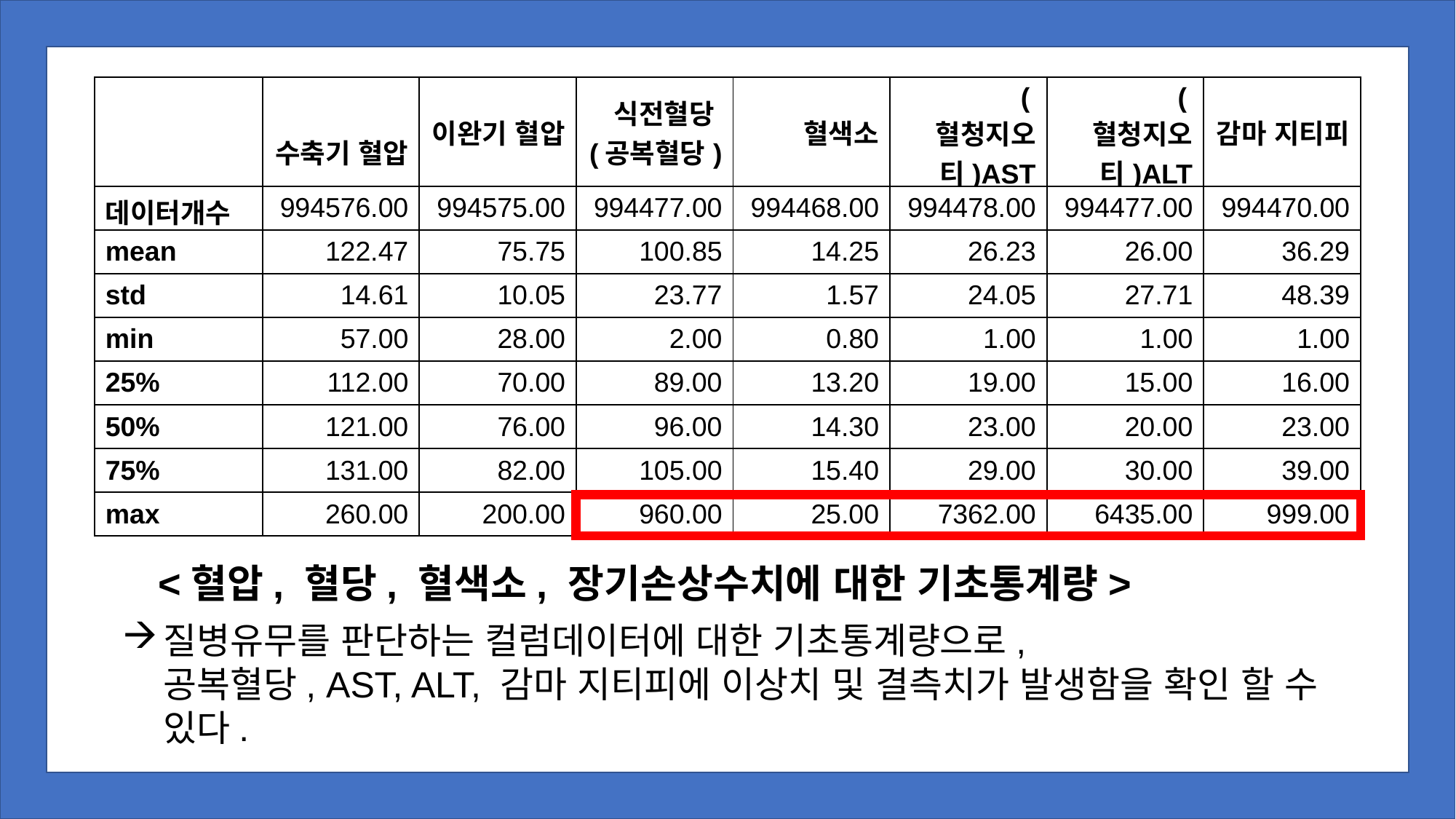

|  | 수축기 혈압 | 이완기 혈압 | 식전혈당(공복혈당) | 혈색소 | (혈청지오티)AST | (혈청지오티)ALT | 감마 지티피 |
| --- | --- | --- | --- | --- | --- | --- | --- |
| 데이터개수 | 994576.00 | 994575.00 | 994477.00 | 994468.00 | 994478.00 | 994477.00 | 994470.00 |
| mean | 122.47 | 75.75 | 100.85 | 14.25 | 26.23 | 26.00 | 36.29 |
| std | 14.61 | 10.05 | 23.77 | 1.57 | 24.05 | 27.71 | 48.39 |
| min | 57.00 | 28.00 | 2.00 | 0.80 | 1.00 | 1.00 | 1.00 |
| 25% | 112.00 | 70.00 | 89.00 | 13.20 | 19.00 | 15.00 | 16.00 |
| 50% | 121.00 | 76.00 | 96.00 | 14.30 | 23.00 | 20.00 | 23.00 |
| 75% | 131.00 | 82.00 | 105.00 | 15.40 | 29.00 | 30.00 | 39.00 |
| max | 260.00 | 200.00 | 960.00 | 25.00 | 7362.00 | 6435.00 | 999.00 |

# <혈압, 혈당, 혈색소, 장기손상수치에 대한 기초통계량>
질병유무를 판단하는 컬럼데이터에 대한 기초통계량으로,
공복혈당, AST, ALT, 감마 지티피에 이상치 및 결측치가 발생함을 확인 할 수 있다.